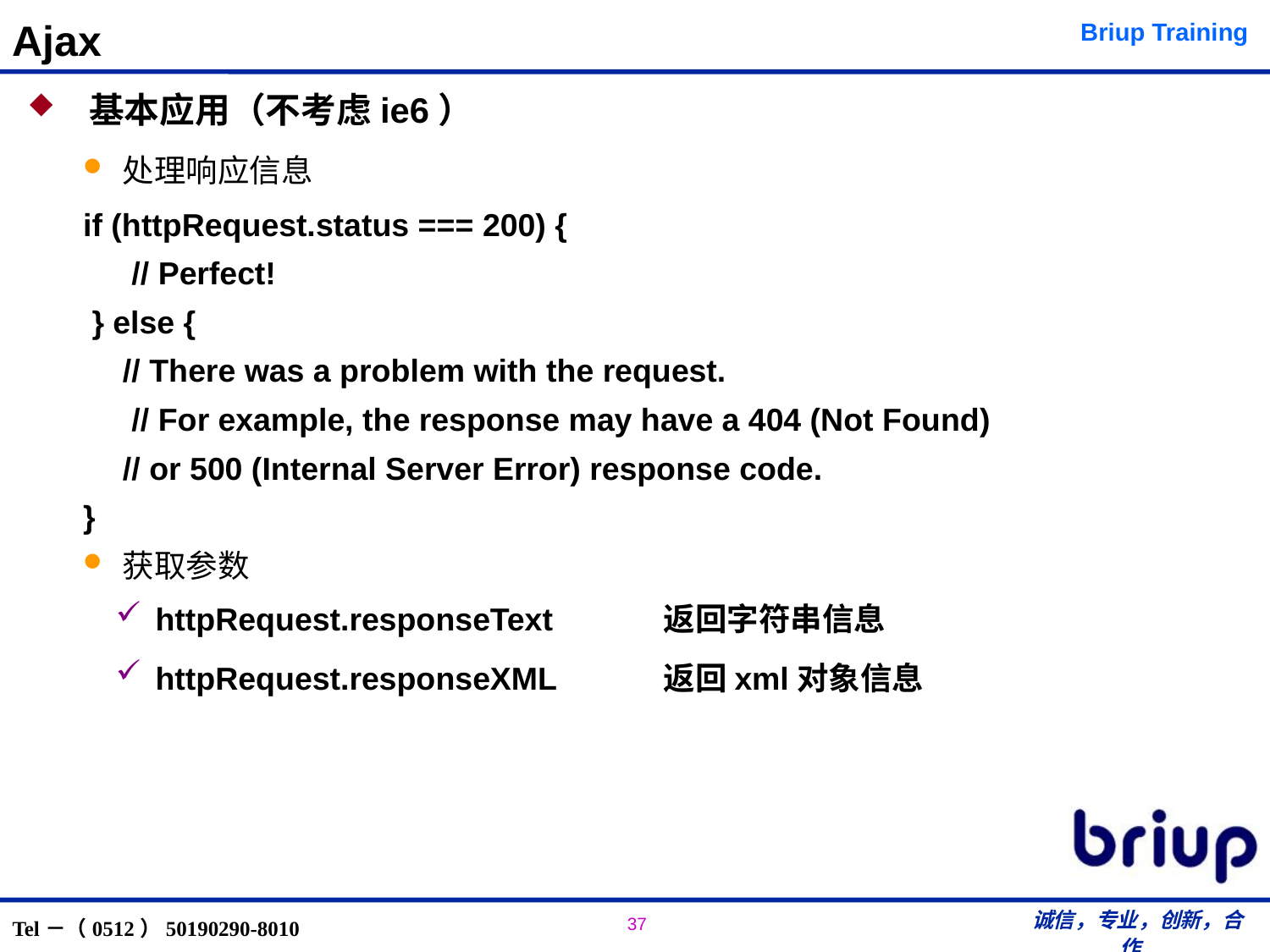

# Ajax
 基本应用（不考虑ie6）
处理响应信息
if (httpRequest.status === 200) {
	 // Perfect!
 } else {
	// There was a problem with the request.
	 // For example, the response may have a 404 (Not Found)
	// or 500 (Internal Server Error) response code.
}
获取参数
httpRequest.responseText 	返回字符串信息
httpRequest.responseXML	返回xml对象信息